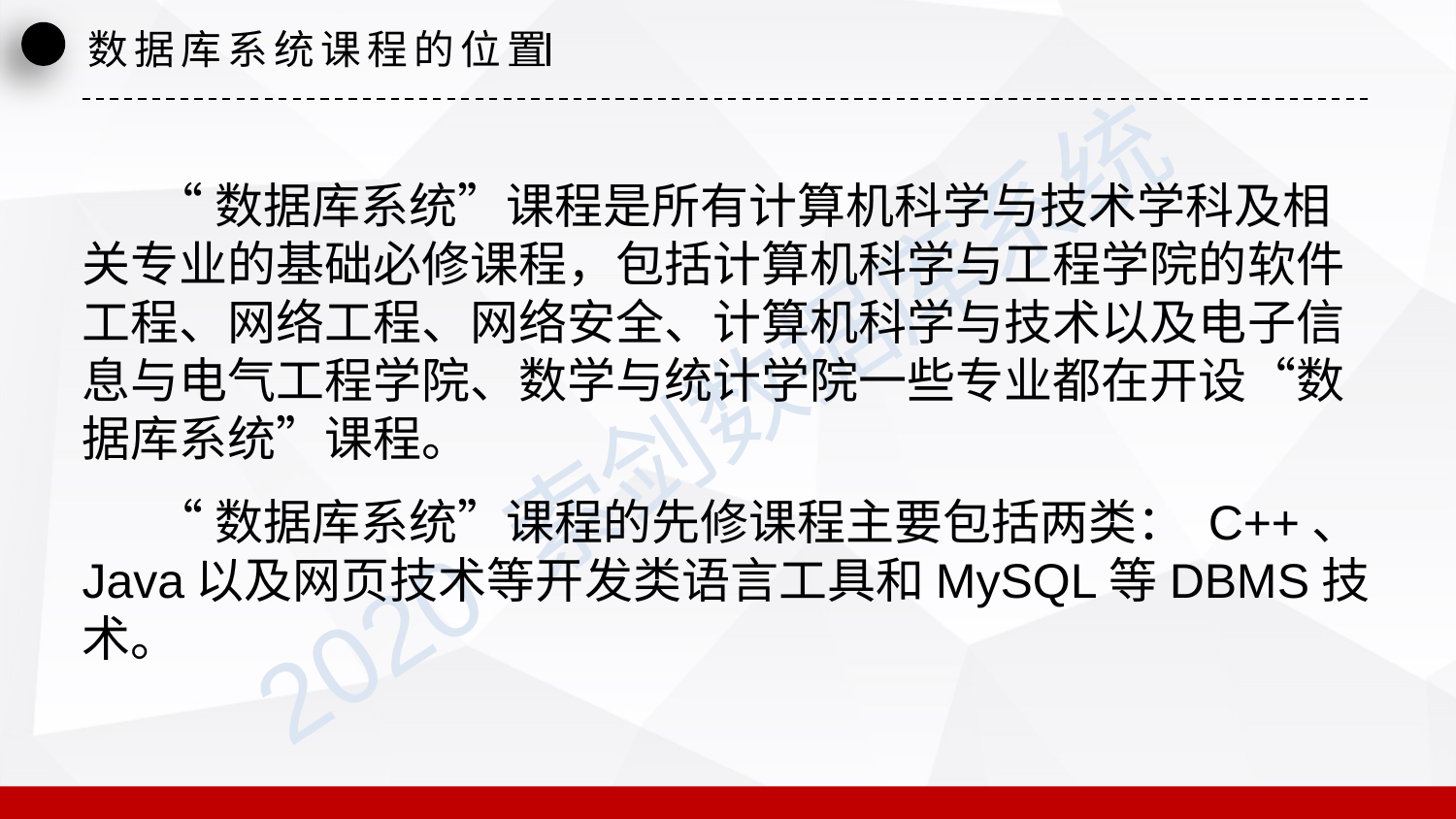

数据库系统课程的位置

“数据库系统”课程是所有计算机科学与技术学科及相关专业的基础必修课程，包括计算机科学与工程学院的软件工程、网络工程、网络安全、计算机科学与技术以及电子信息与电气工程学院、数学与统计学院一些专业都在开设“数据库系统”课程。
“数据库系统”课程的先修课程主要包括两类： C++、Java以及网页技术等开发类语言工具和MySQL等DBMS技术。